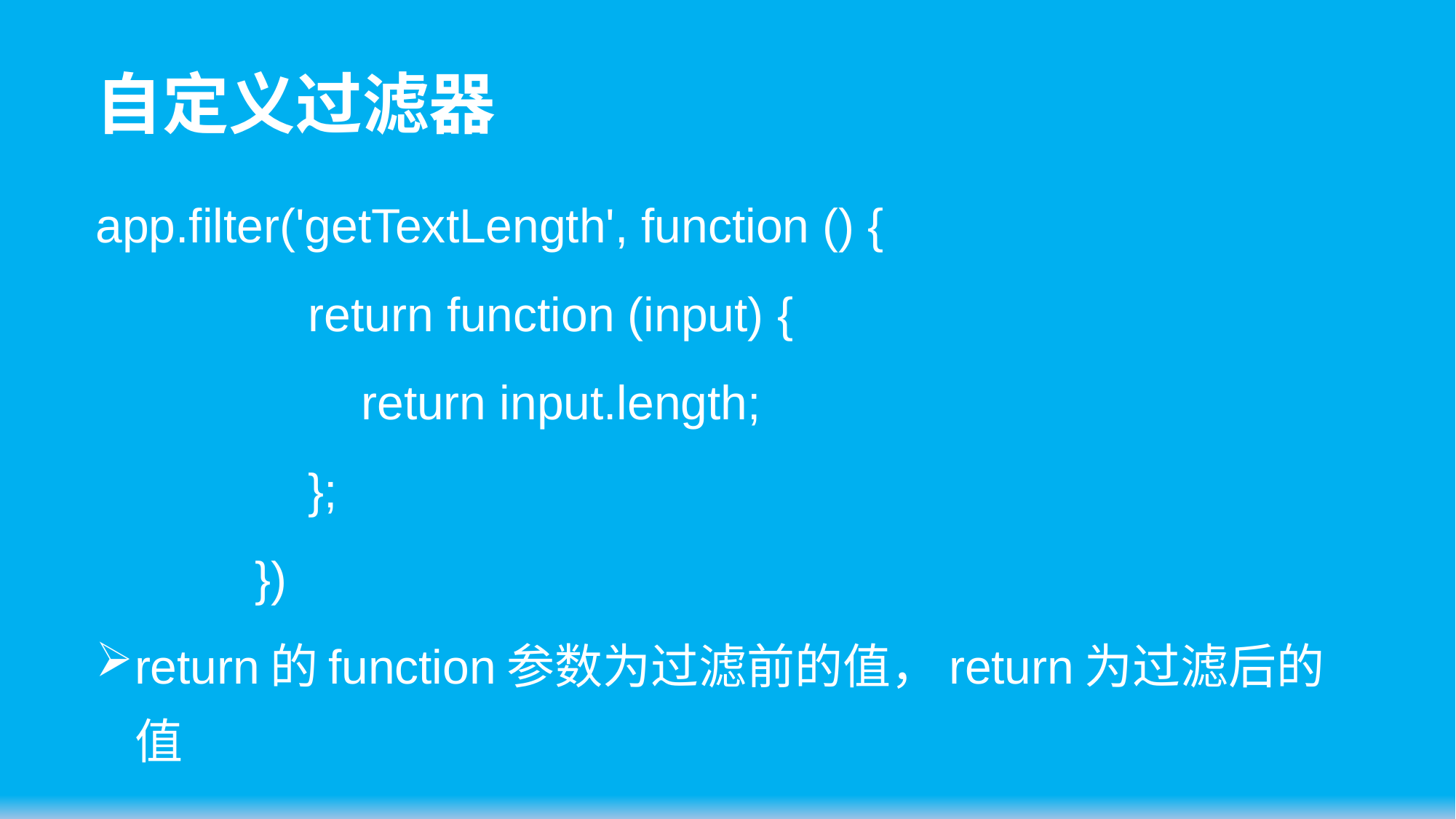

# 自定义过滤器
app.filter('getTextLength', function () {
                return function (input) {
                    return input.length;
                };
            })
return的function参数为过滤前的值，return为过滤后的值